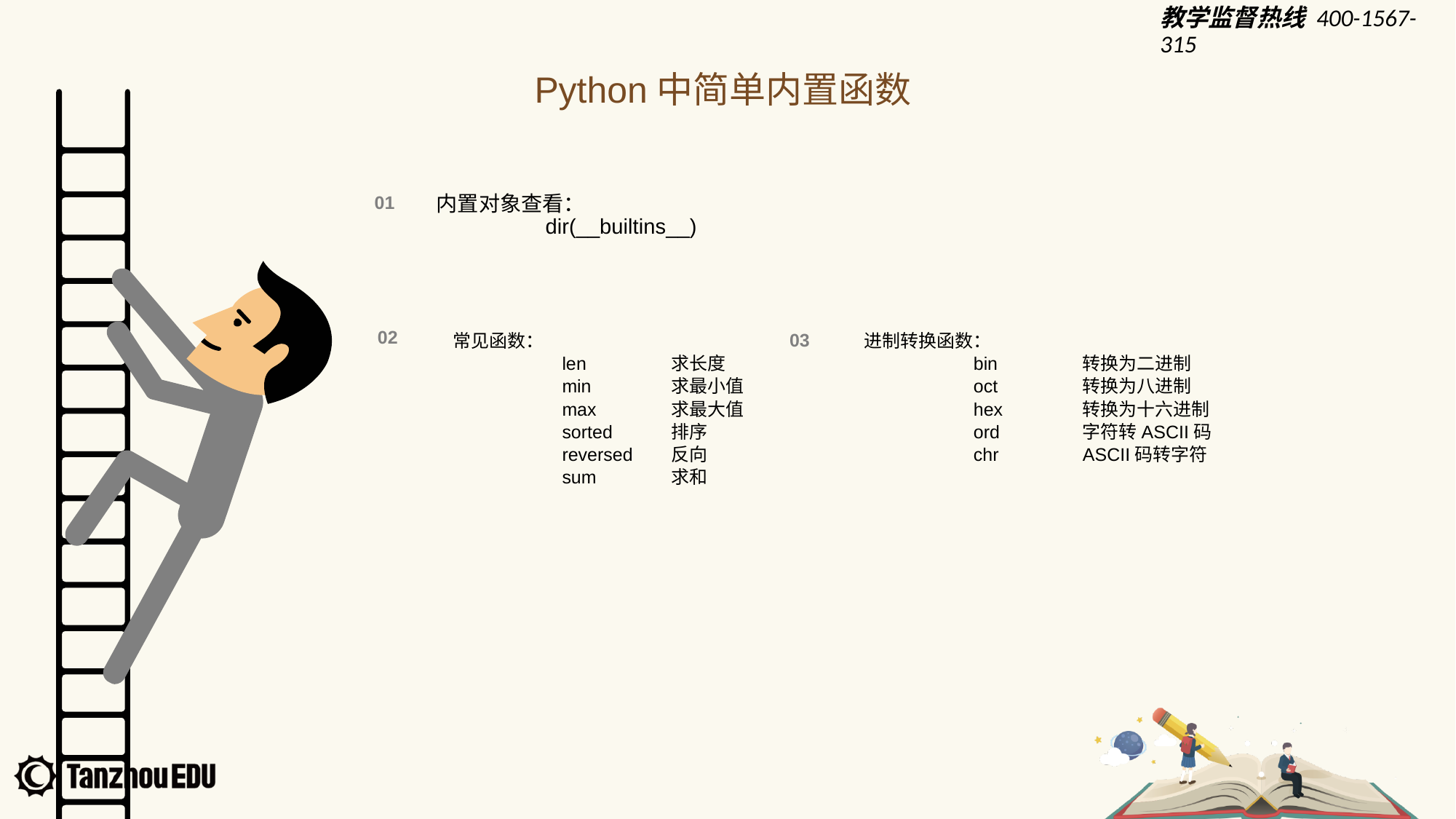

Python中简单内置函数

01
内置对象查看：
	dir(__builtins__)
02
常见函数：
	len	求长度
	min	求最小值
	max	求最大值
	sorted	排序
	reversed	反向
	sum	求和
进制转换函数：
	bin	转换为二进制
	oct	转换为八进制
	hex	转换为十六进制
	ord	字符转ASCII码
	chr	ASCII码转字符
03